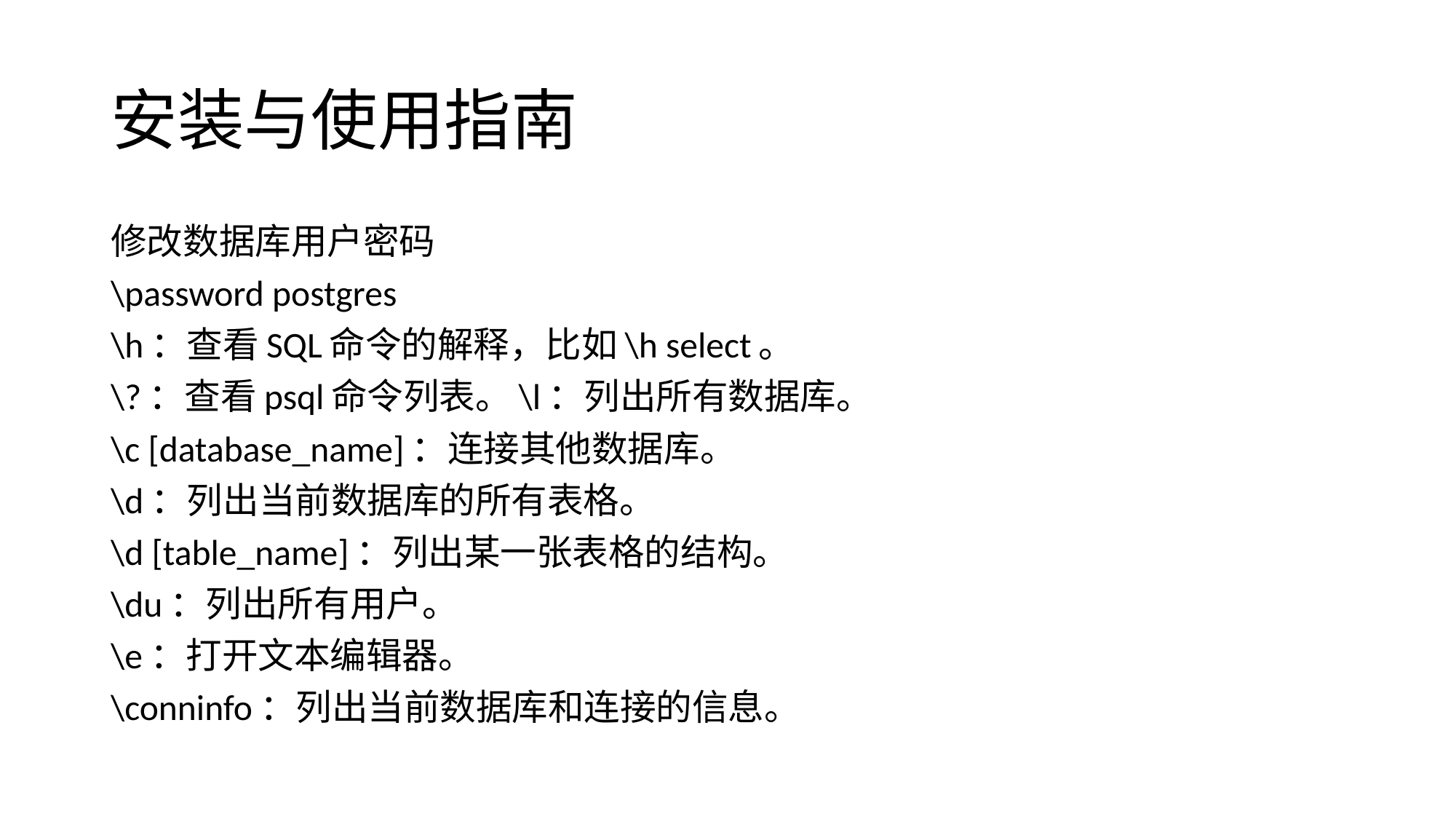

# 安装与使用指南
修改数据库用户密码
\password postgres
\h：查看SQL命令的解释，比如\h select。
\?：查看psql命令列表。\l：列出所有数据库。
\c [database_name]：连接其他数据库。
\d：列出当前数据库的所有表格。
\d [table_name]：列出某一张表格的结构。
\du：列出所有用户。
\e：打开文本编辑器。
\conninfo：列出当前数据库和连接的信息。